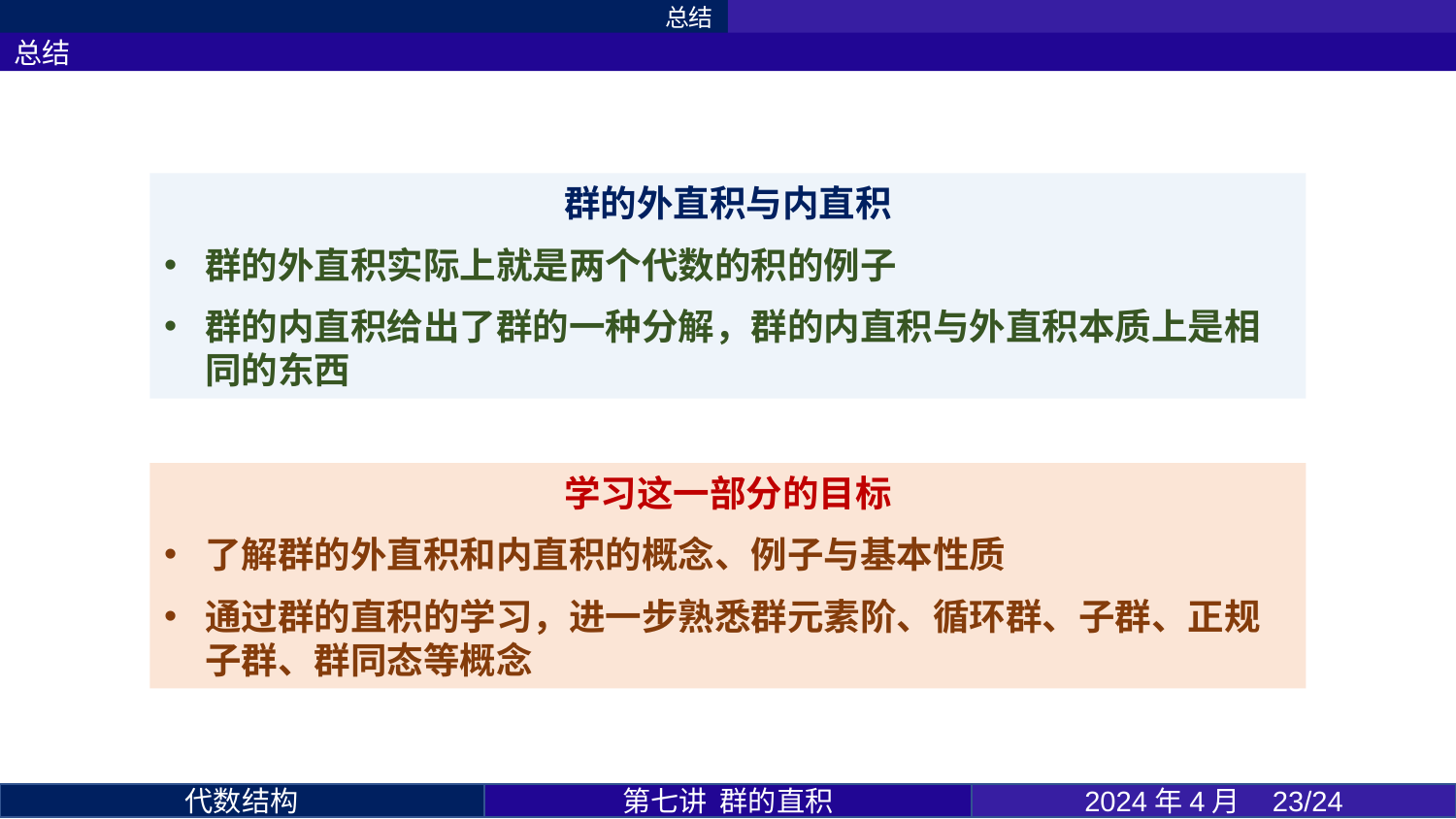

总结
总结
群的外直积与内直积
群的外直积实际上就是两个代数的积的例子
群的内直积给出了群的一种分解，群的内直积与外直积本质上是相同的东西
学习这一部分的目标
了解群的外直积和内直积的概念、例子与基本性质
通过群的直积的学习，进一步熟悉群元素阶、循环群、子群、正规子群、群同态等概念
第七讲  群的直积
2024年4月    23/24
代数结构